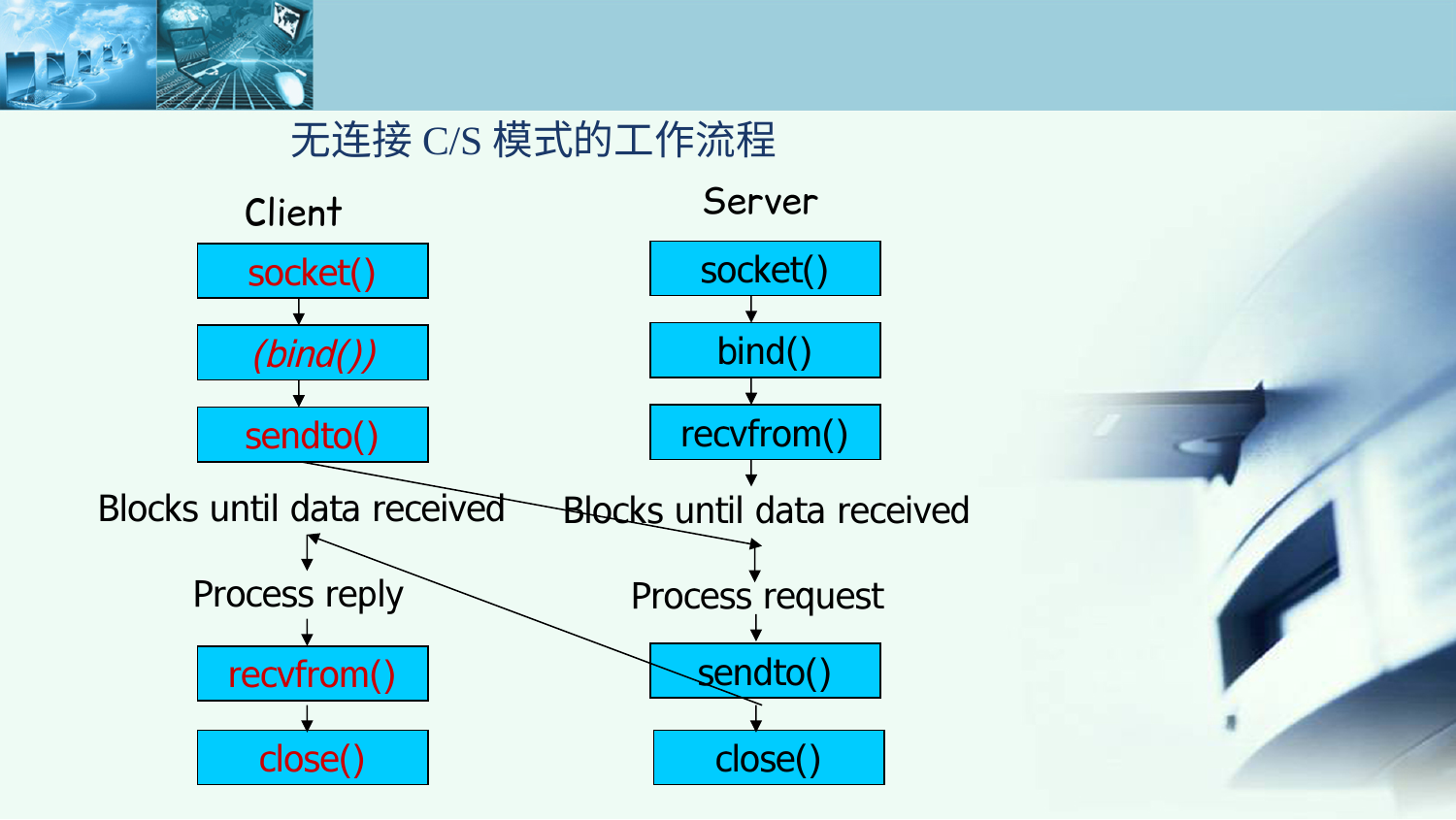

无连接C/S模式的工作流程
Server
Client
socket()
socket()

bind()
(bind())

recvfrom()
sendto()

Blocks until data received
Blocks until data received

Process reply
Process request

sendto()
recvfrom()

close()
close()